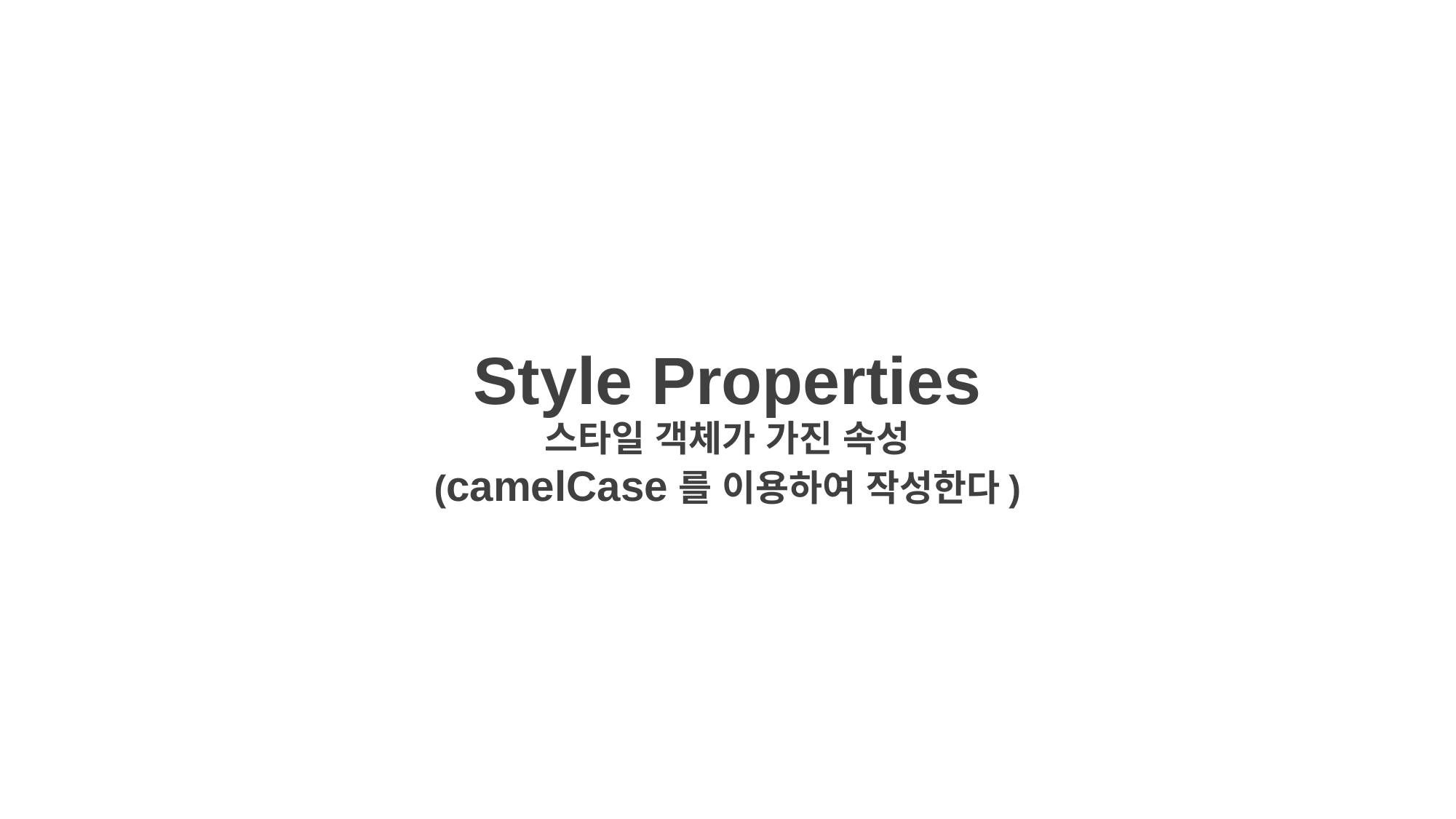

Style Properties
스타일 객체가 가진 속성
(camelCase를 이용하여 작성한다)